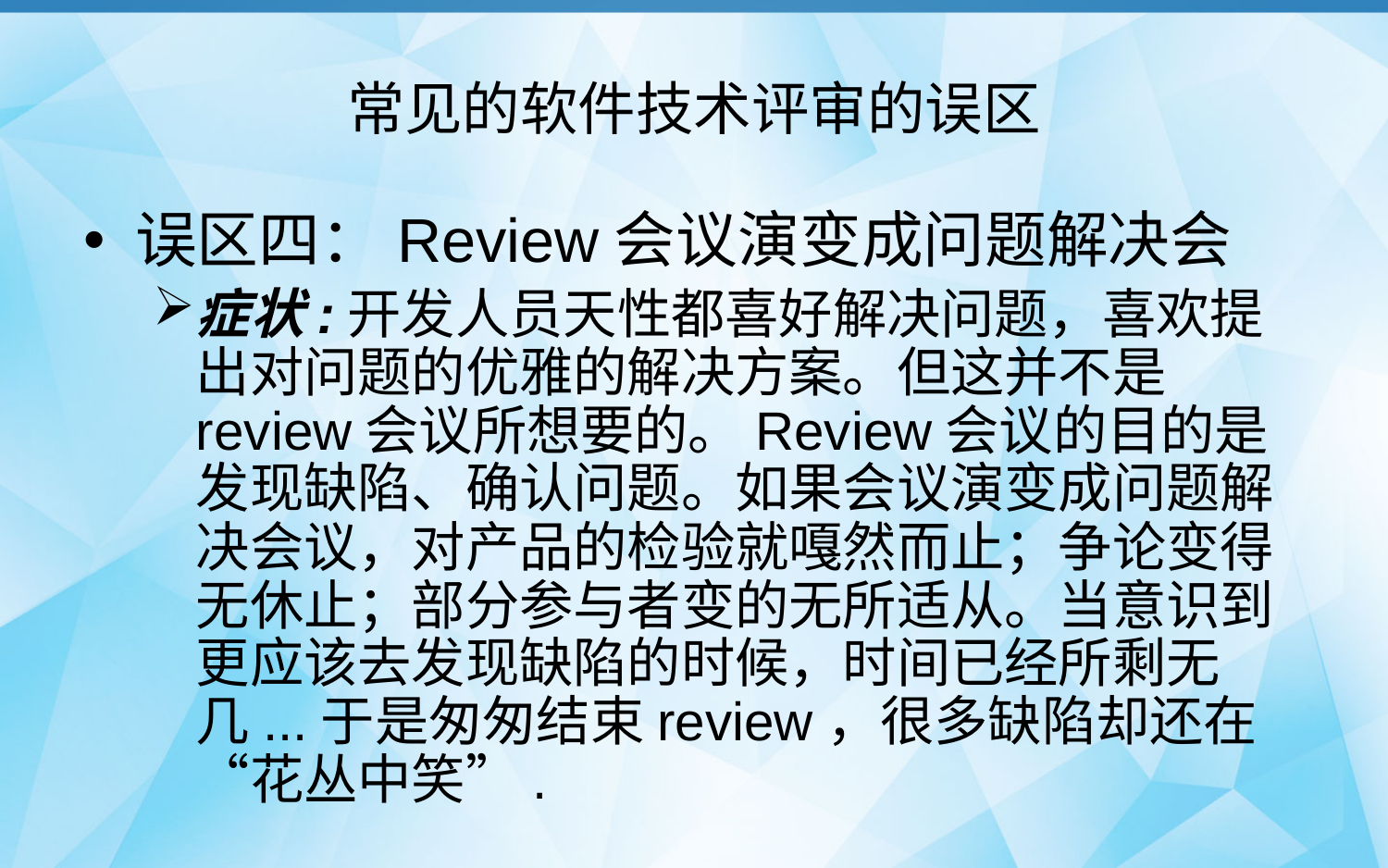

# 常见的软件技术评审的误区
误区四：Review会议演变成问题解决会
症状:开发人员天性都喜好解决问题，喜欢提出对问题的优雅的解决方案。但这并不是review会议所想要的。Review会议的目的是发现缺陷、确认问题。如果会议演变成问题解决会议，对产品的检验就嘎然而止；争论变得无休止；部分参与者变的无所适从。当意识到更应该去发现缺陷的时候，时间已经所剩无几...于是匆匆结束review，很多缺陷却还在“花丛中笑”.